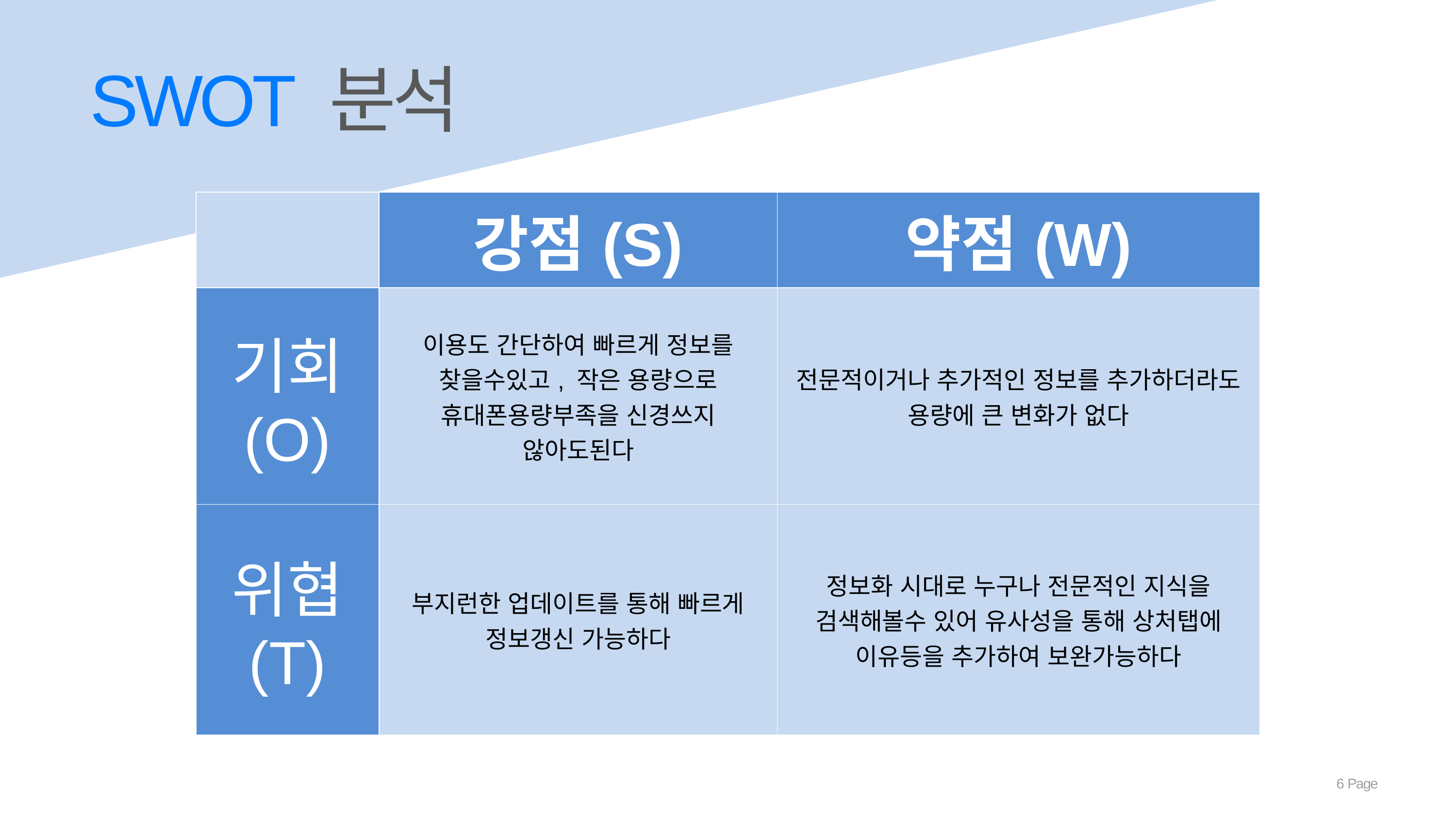

SWOT 분석
3
|  | 강점(S) | 약점(W) |
| --- | --- | --- |
| 기회 (O) | 이용도 간단하여 빠르게 정보를 찾을수있고, 작은 용량으로 휴대폰용량부족을 신경쓰지 않아도된다 | 전문적이거나 추가적인 정보를 추가하더라도 용량에 큰 변화가 없다 |
| 위협 (T) | 부지런한 업데이트를 통해 빠르게 정보갱신 가능하다 | 정보화 시대로 누구나 전문적인 지식을 검색해볼수 있어 유사성을 통해 상처탭에 이유등을 추가하여 보완가능하다 |
6 Page